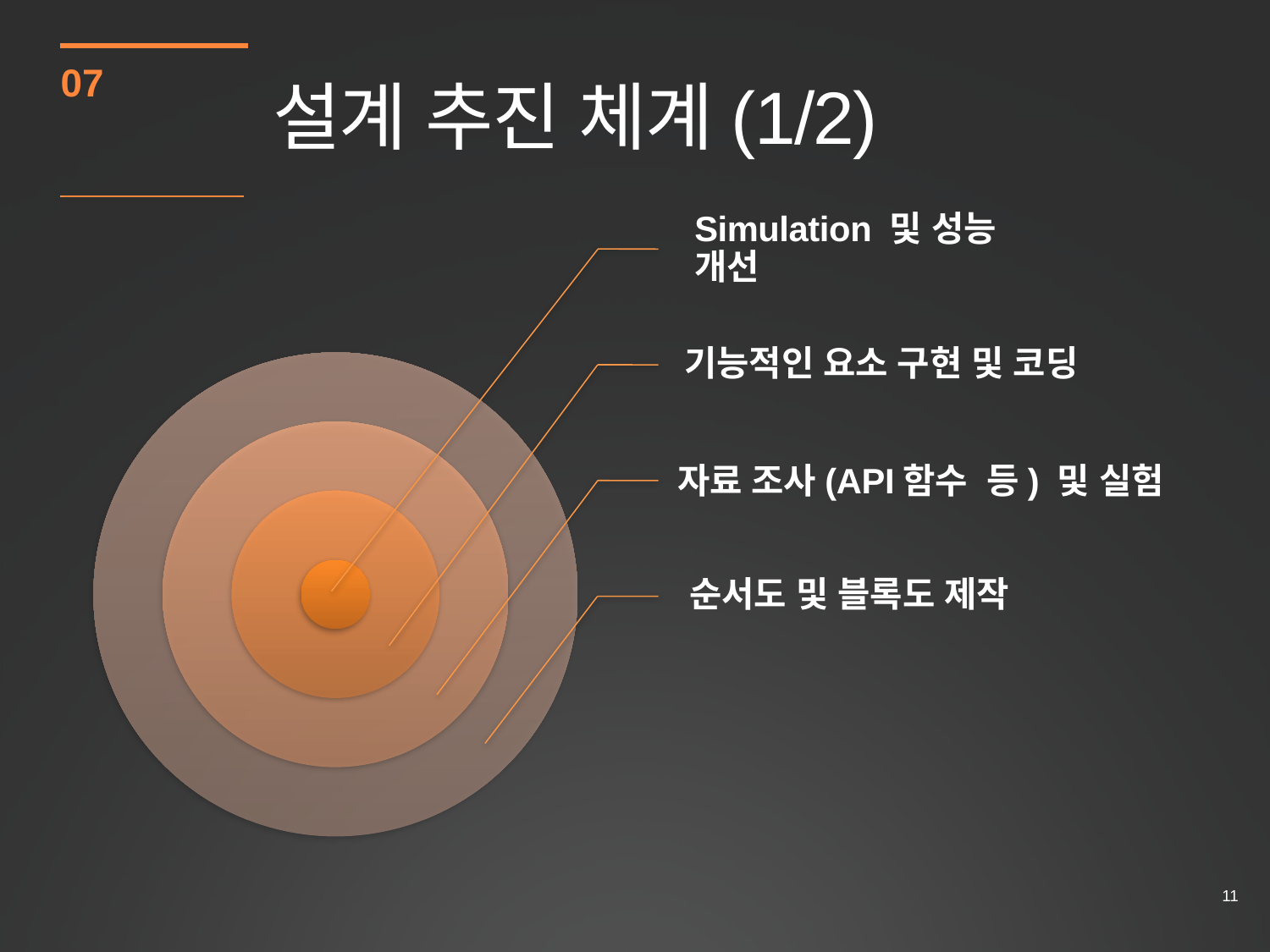

# 설계 추진 체계(1/2)
07
Simulation 및 성능 개선
기능적인 요소 구현 및 코딩
자료 조사(API함수  등) 및 실험
순서도 및 블록도 제작